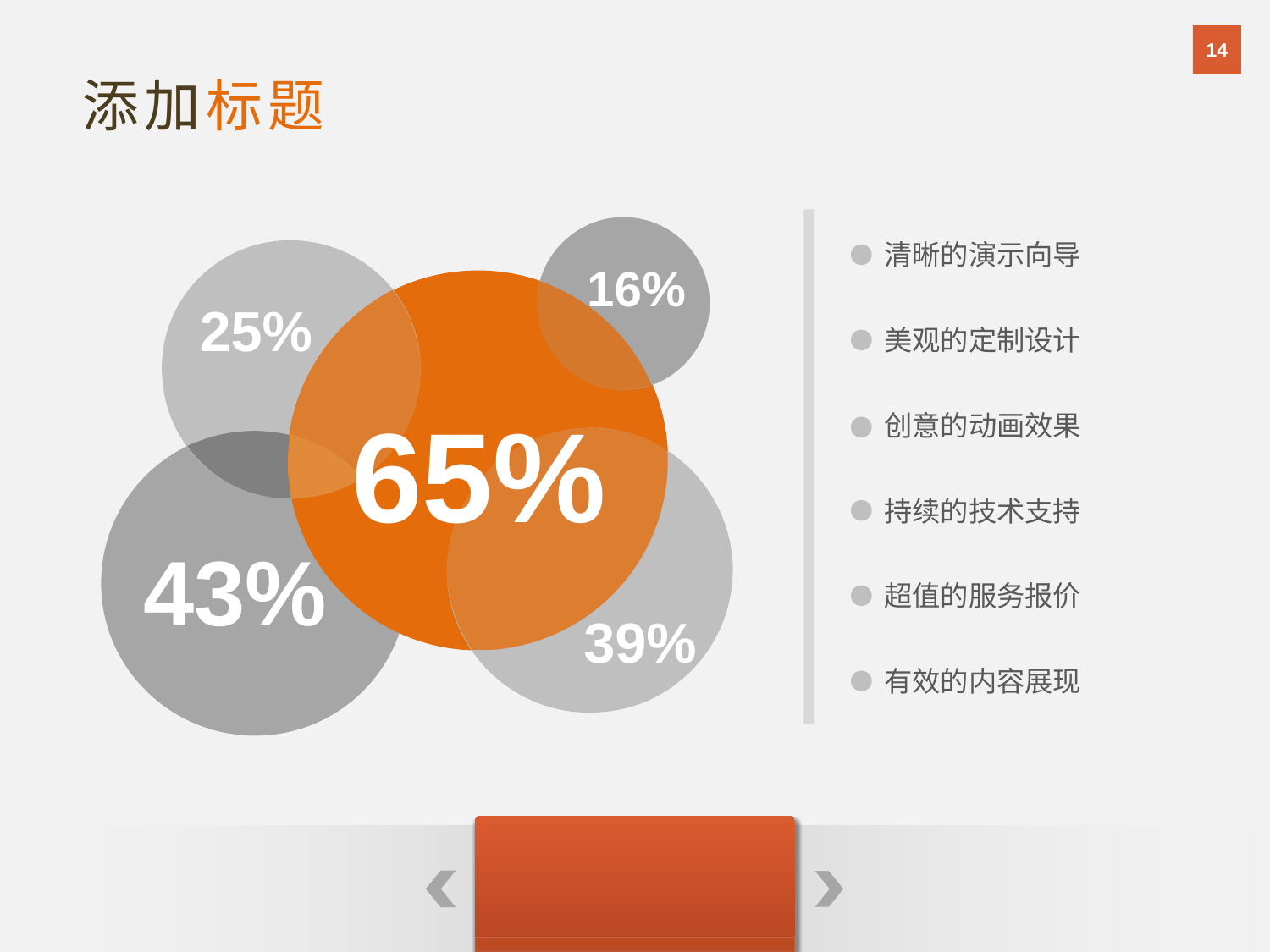

14
添加标题

16%

25%

65%

43%
39%
清晰的演示向导

美观的定制设计

创意的动画效果

持续的技术支持

超值的服务报价

有效的内容展现